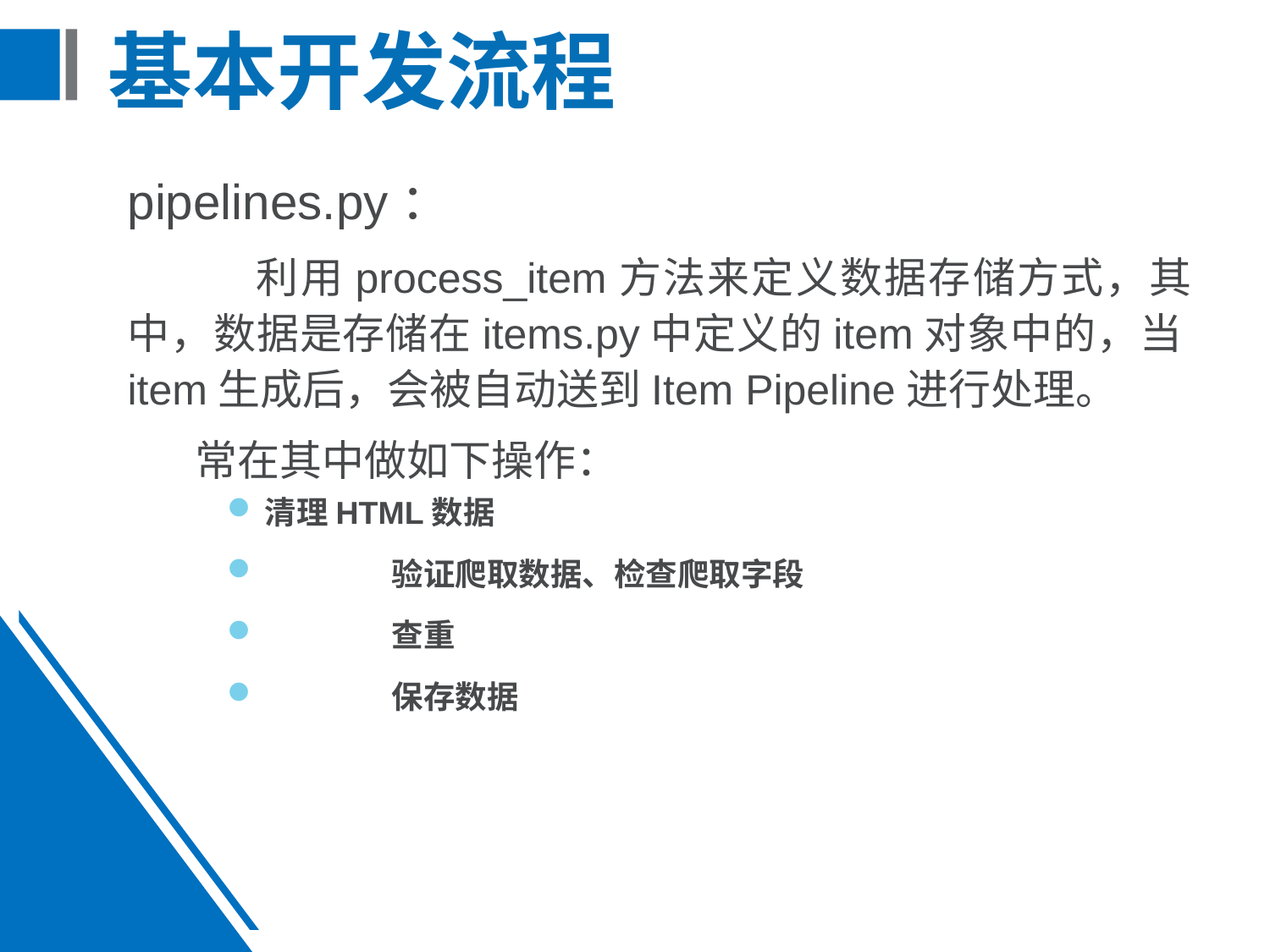

# 基本开发流程
pipelines.py：
	利用process_item方法来定义数据存储方式，其中，数据是存储在items.py中定义的item对象中的，当item生成后，会被自动送到Item Pipeline进行处理。
      常在其中做如下操作：
清理HTML数据
	验证爬取数据、检查爬取字段
	查重
	保存数据
18